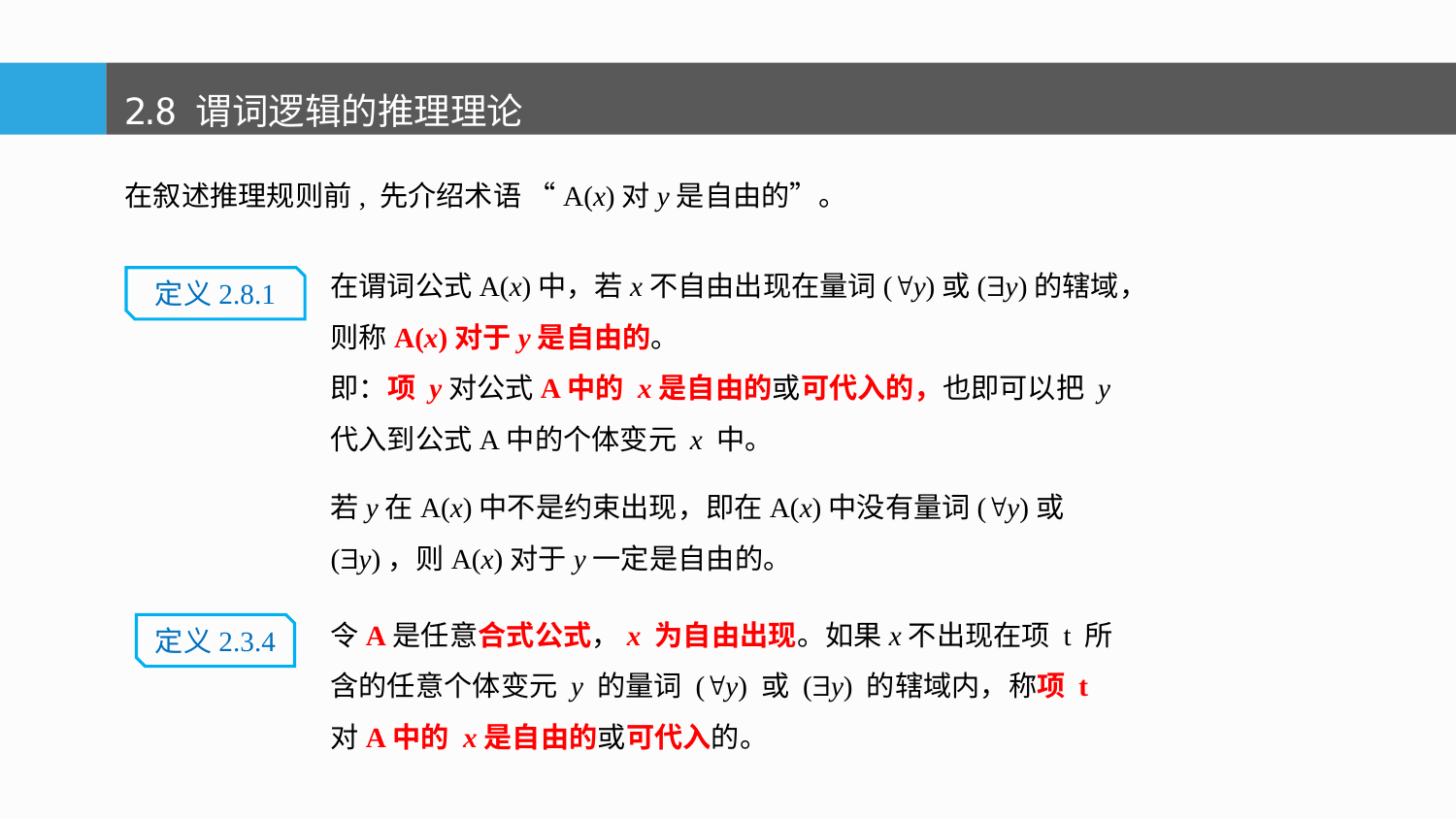

2.8 谓词逻辑的推理理论

在叙述推理规则前, 先介绍术语 “A(x)对y是自由的”。
在谓词公式A(x)中，若x不自由出现在量词(∀y)或(∃y)的辖域，
则称A(x)对于y是自由的。
即：项 y对公式A中的 x是自由的或可代入的，也即可以把 y
代入到公式A中的个体变元 x 中。
定义2.8.1
若y在A(x)中不是约束出现，即在A(x)中没有量词(∀y)或(∃y)，则A(x)对于y一定是自由的。
令A是任意合式公式，x 为自由出现。如果x不出现在项 t 所含的任意个体变元 y 的量词 (∀y) 或 (∃y) 的辖域内，称项 t 对A中的 x是自由的或可代入的。
定义2.3.4